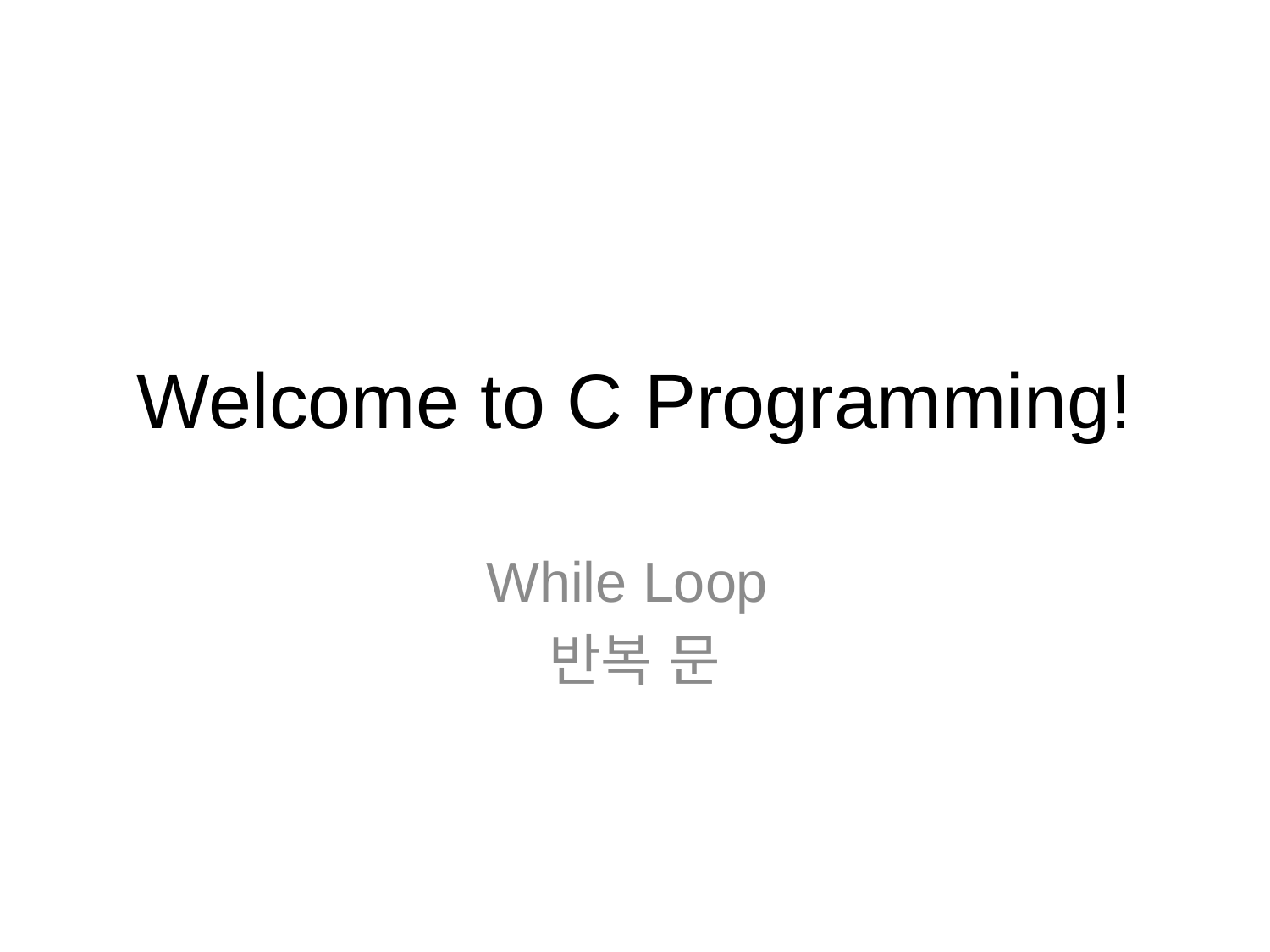

# Welcome to C Programming!
While Loop
반복 문